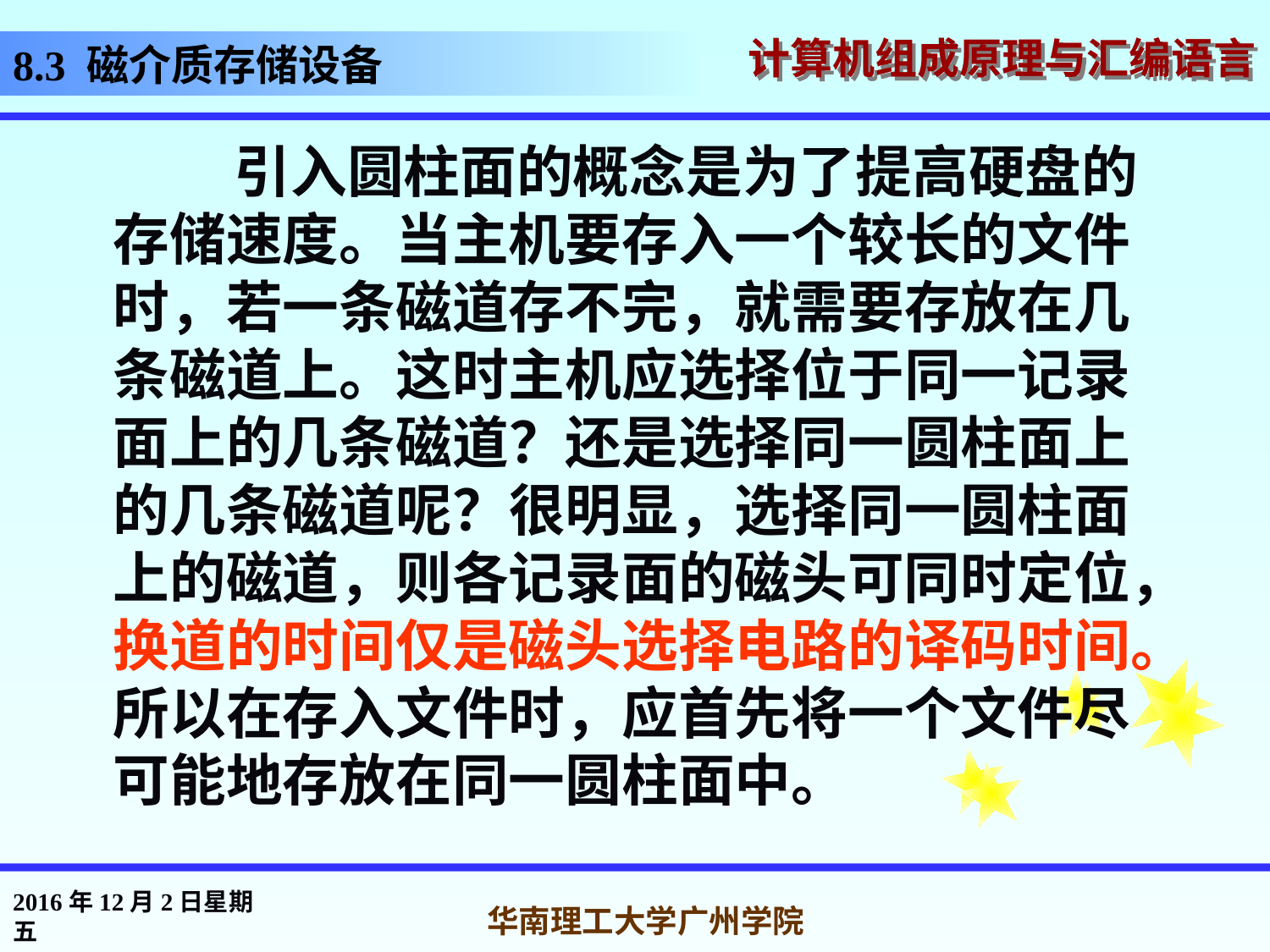

# 8.3 磁介质存储设备
            引入圆柱面的概念是为了提高硬盘的存储速度。当主机要存入一个较长的文件时，若一条磁道存不完，就需要存放在几条磁道上。这时主机应选择位于同一记录面上的几条磁道？还是选择同一圆柱面上的几条磁道呢？很明显，选择同一圆柱面上的磁道，则各记录面的磁头可同时定位，换道的时间仅是磁头选择电路的译码时间。所以在存入文件时，应首先将一个文件尽可能地存放在同一圆柱面中。
2016年12月2日星期五
华南理工大学广州学院